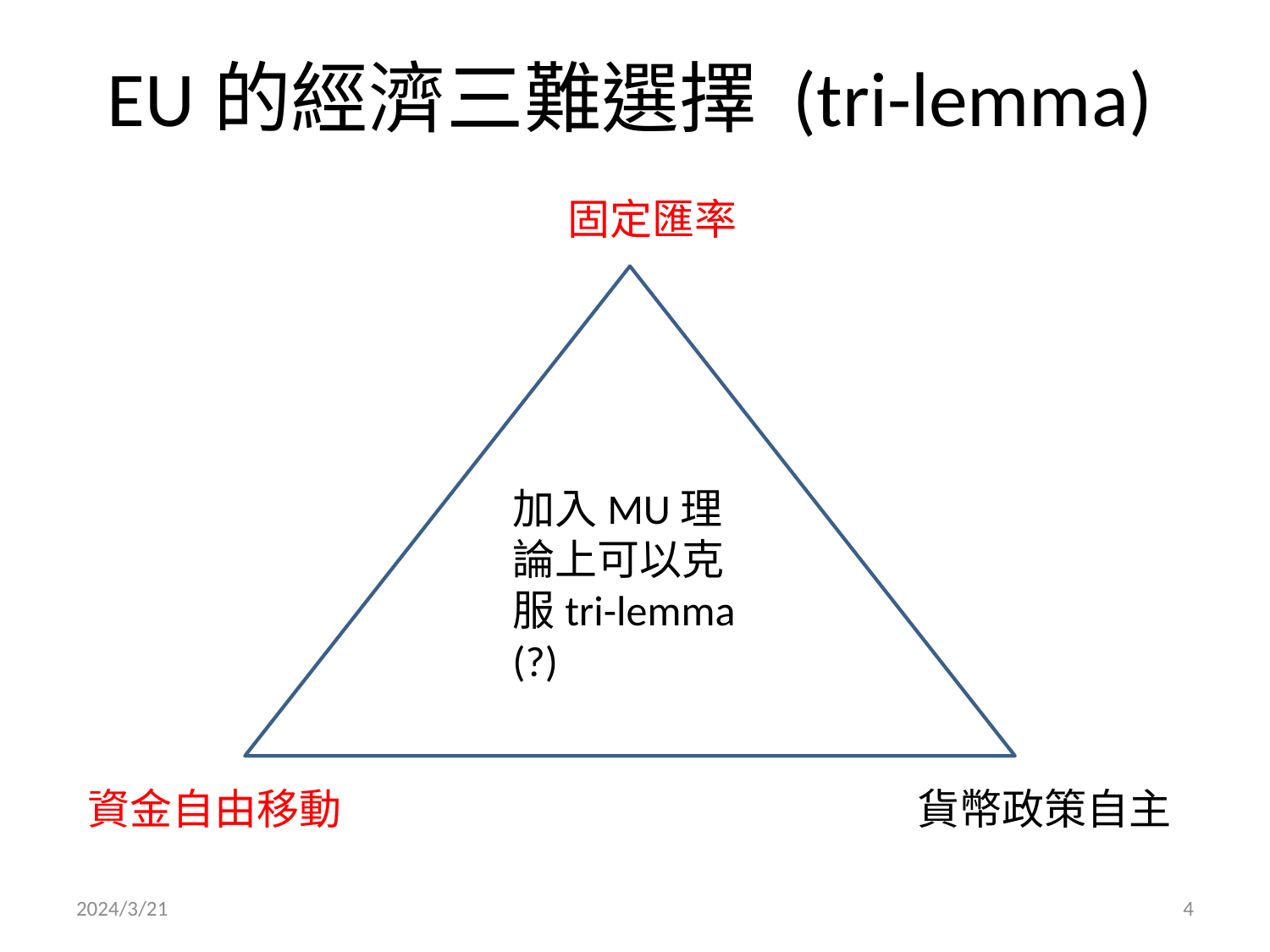

# EU的經濟三難選擇 (tri-lemma)
固定匯率

加入MU理論上可以克服tri-lemma (?)
資金自由移動
貨幣政策自主
2024/3/21

4